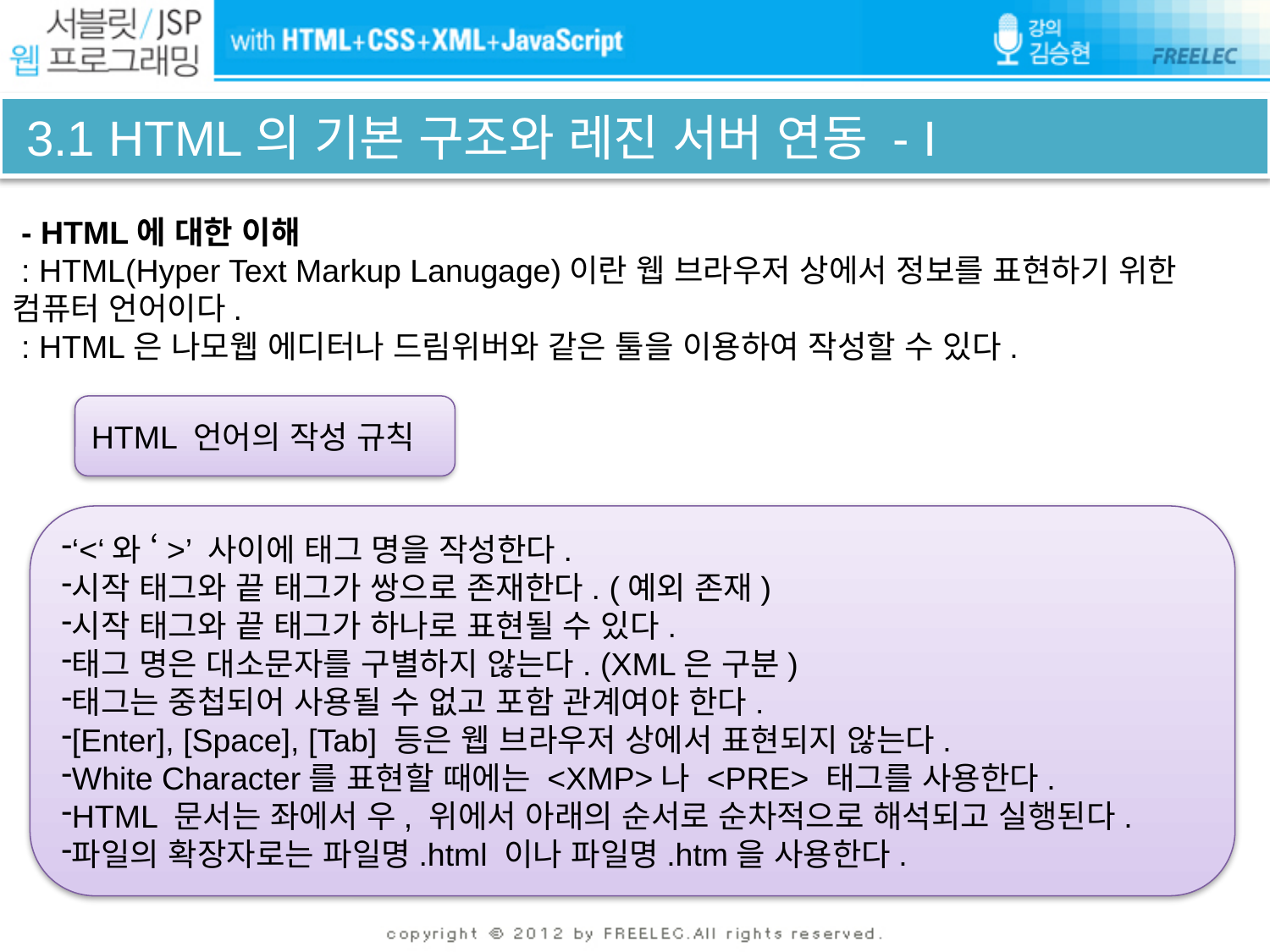

# 3.1 HTML의 기본 구조와 레진 서버 연동 - I
 - HTML에 대한 이해
 : HTML(Hyper Text Markup Lanugage)이란 웹 브라우저 상에서 정보를 표현하기 위한 컴퓨터 언어이다.
 : HTML은 나모웹 에디터나 드림위버와 같은 툴을 이용하여 작성할 수 있다.
HTML 언어의 작성 규칙
‘<‘와 ‘>’ 사이에 태그 명을 작성한다.
시작 태그와 끝 태그가 쌍으로 존재한다. (예외 존재)
시작 태그와 끝 태그가 하나로 표현될 수 있다.
태그 명은 대소문자를 구별하지 않는다. (XML은 구분)
태그는 중첩되어 사용될 수 없고 포함 관계여야 한다.
[Enter], [Space], [Tab] 등은 웹 브라우저 상에서 표현되지 않는다.
White Character를 표현할 때에는 <XMP>나 <PRE> 태그를 사용한다.
HTML 문서는 좌에서 우, 위에서 아래의 순서로 순차적으로 해석되고 실행된다.
파일의 확장자로는 파일명.html 이나 파일명.htm을 사용한다.